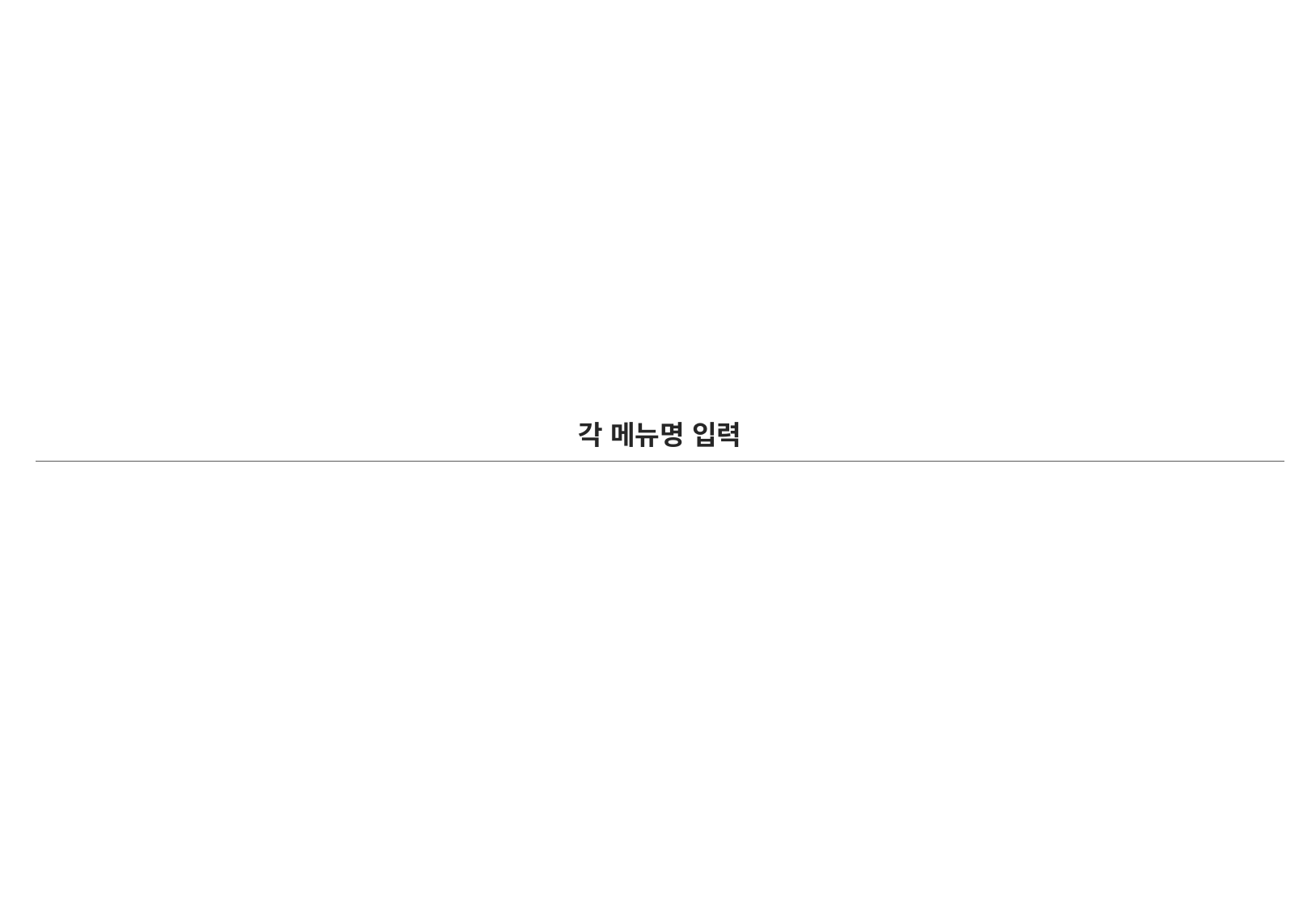

| 각 메뉴명 입력 |
| --- |
|  |